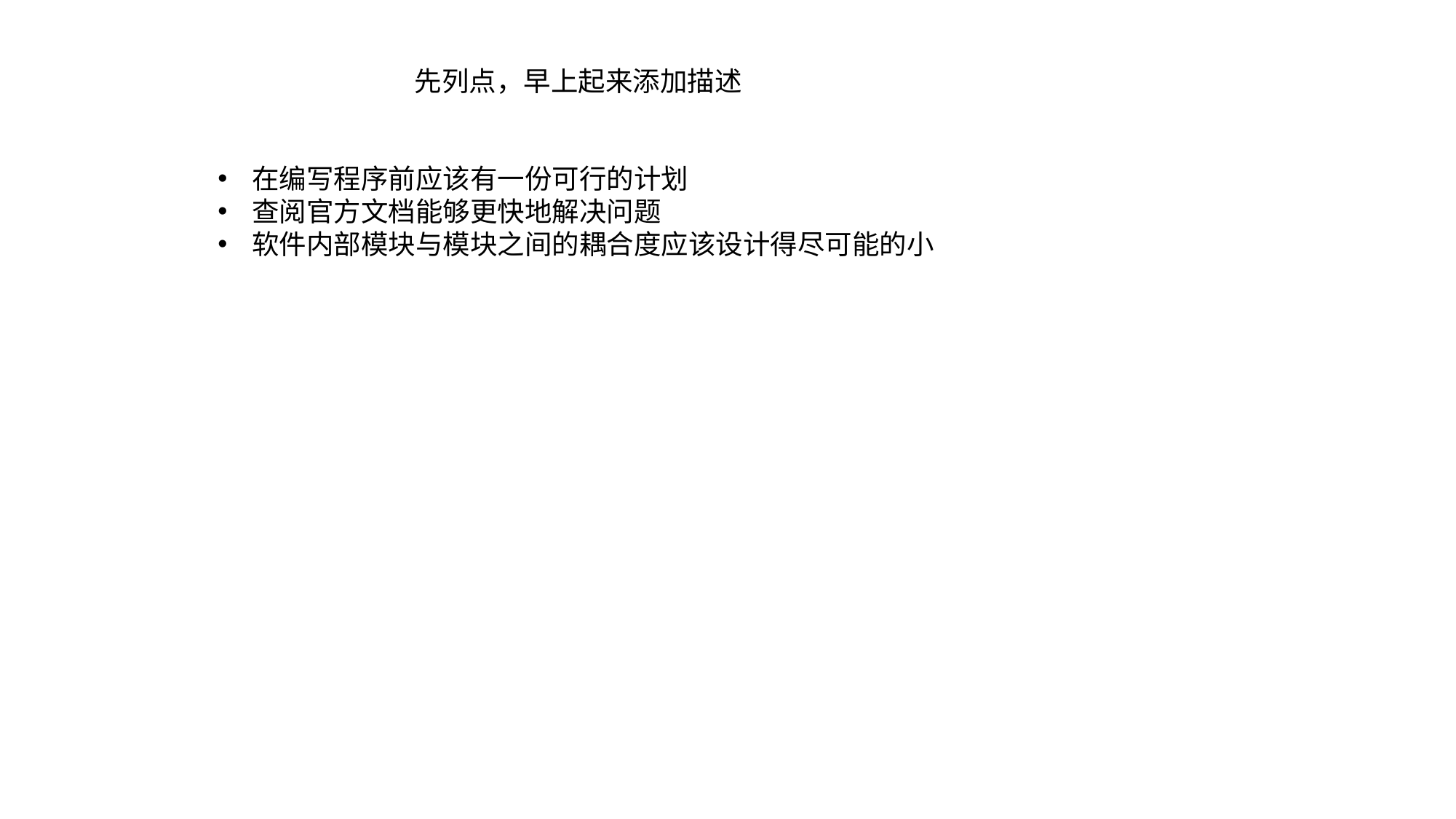

先列点，早上起来添加描述
在编写程序前应该有一份可行的计划
查阅官方文档能够更快地解决问题
软件内部模块与模块之间的耦合度应该设计得尽可能的小